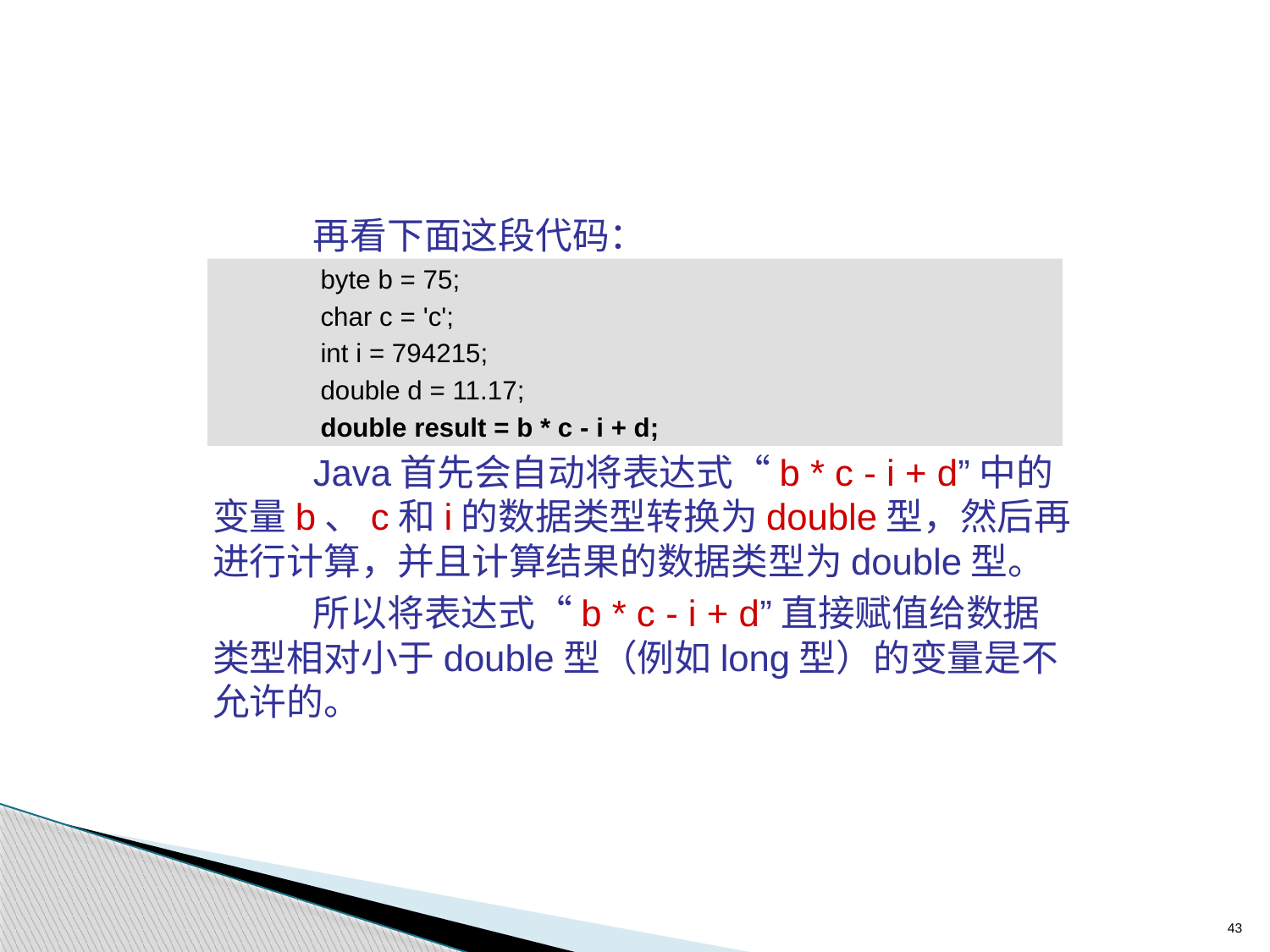

再看下面这段代码：

Java首先会自动将表达式“b * c - i + d”中的变量b、c和i的数据类型转换为double型，然后再进行计算，并且计算结果的数据类型为double型。
所以将表达式“b * c - i + d”直接赋值给数据类型相对小于double型（例如long型）的变量是不允许的。
byte b = 75;
char c = 'c';
int i = 794215;
double d = 11.17;
double result = b * c - i + d;
43